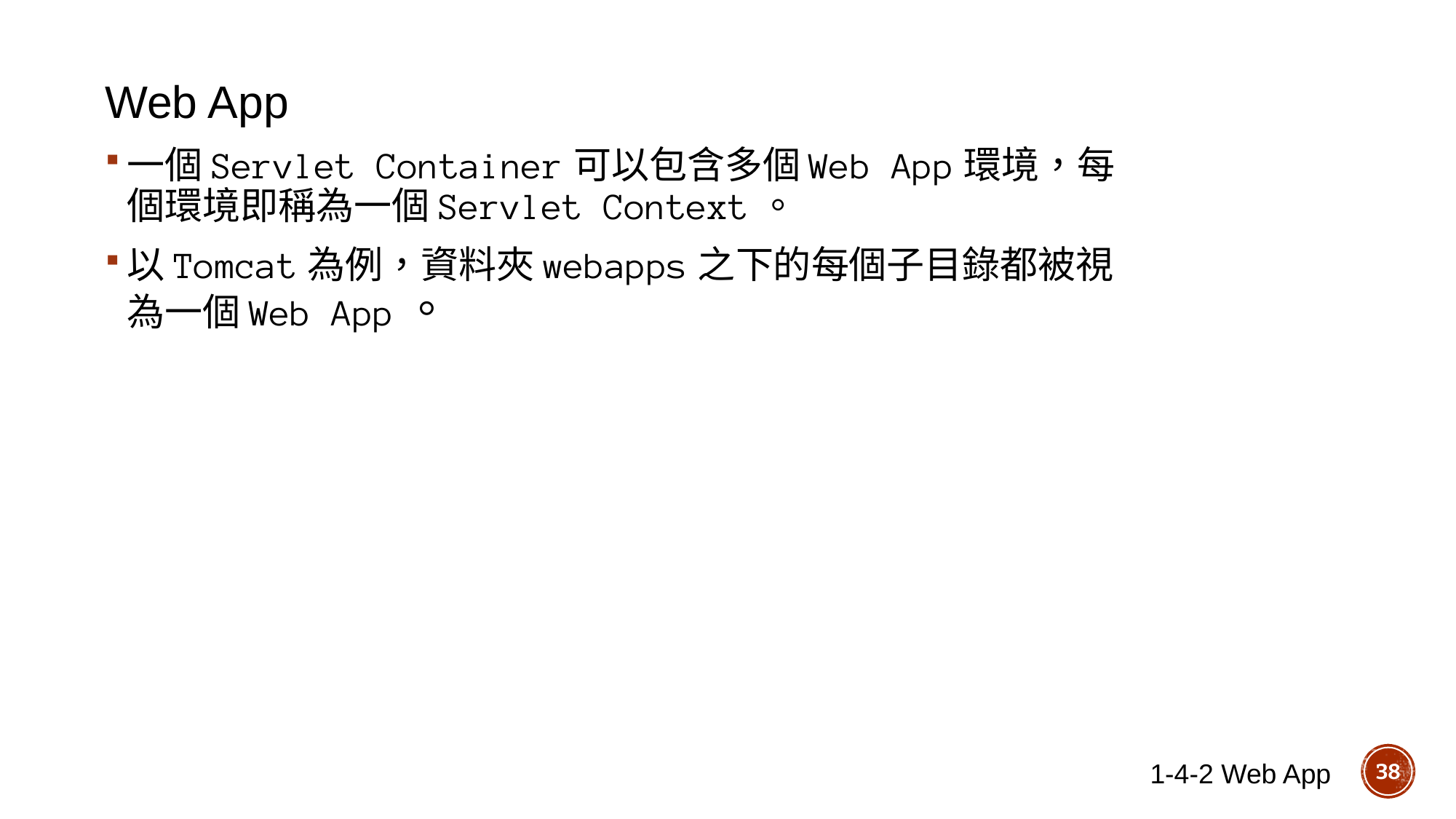

Web App
一個Servlet Container可以包含多個Web App環境，每個環境即稱為一個Servlet Context。
以Tomcat為例，資料夾webapps之下的每個子目錄都被視為一個Web App。

38
1-4-2 Web App